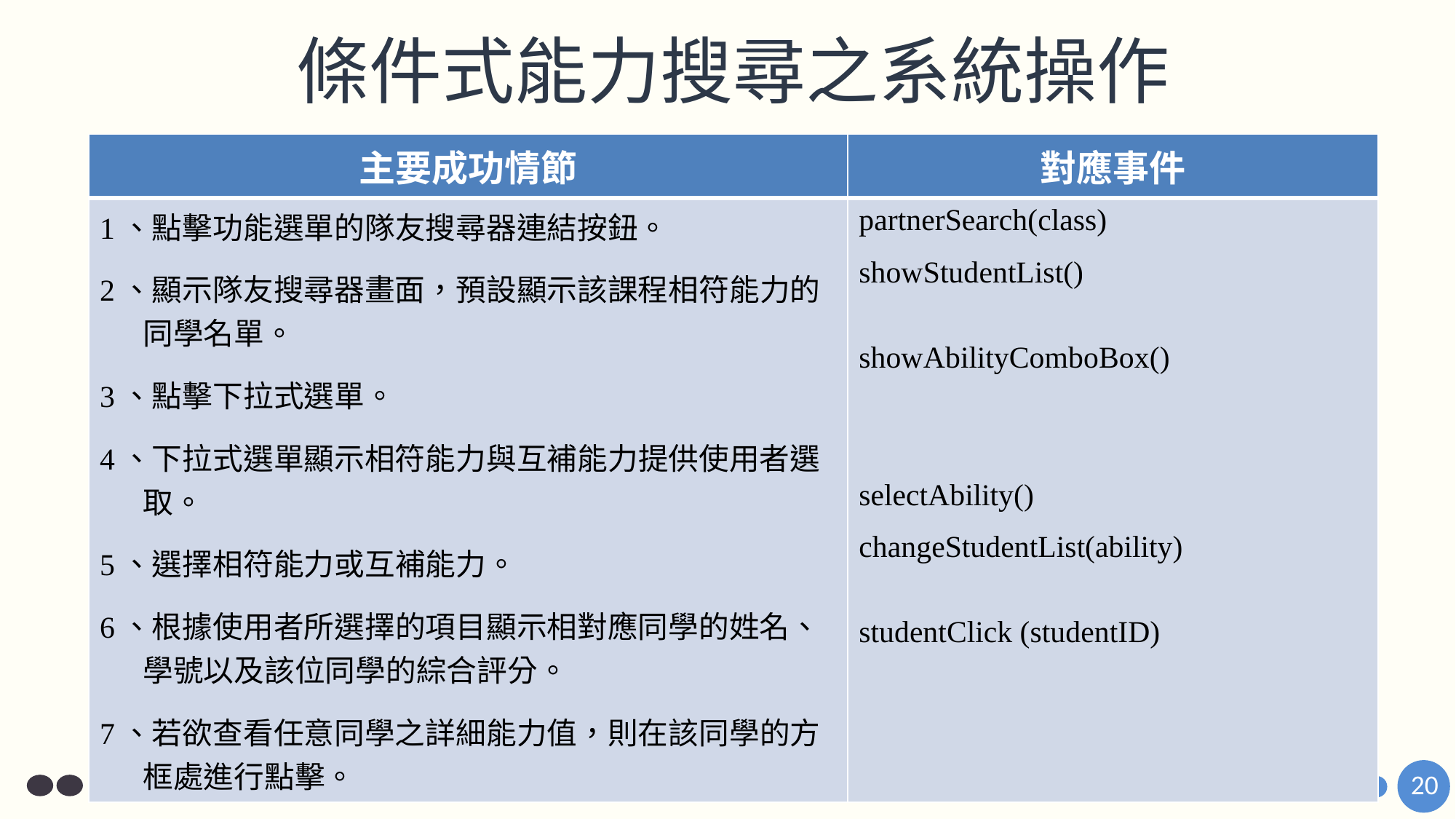

# 條件式能力搜尋之系統操作
| 主要成功情節 | 對應事件 |
| --- | --- |
| 1、點擊功能選單的隊友搜尋器連結按鈕。 2、顯示隊友搜尋器畫面，預設顯示該課程相符能力的同學名單。 3、點擊下拉式選單。 4、下拉式選單顯示相符能力與互補能力提供使用者選取。 5、選擇相符能力或互補能力。 6、根據使用者所選擇的項目顯示相對應同學的姓名、學號以及該位同學的綜合評分。 7、若欲查看任意同學之詳細能力值，則在該同學的方框處進行點擊。 | partnerSearch(class) showStudentList() showAbilityComboBox() selectAbility() changeStudentList(ability) studentClick (studentID) |
20